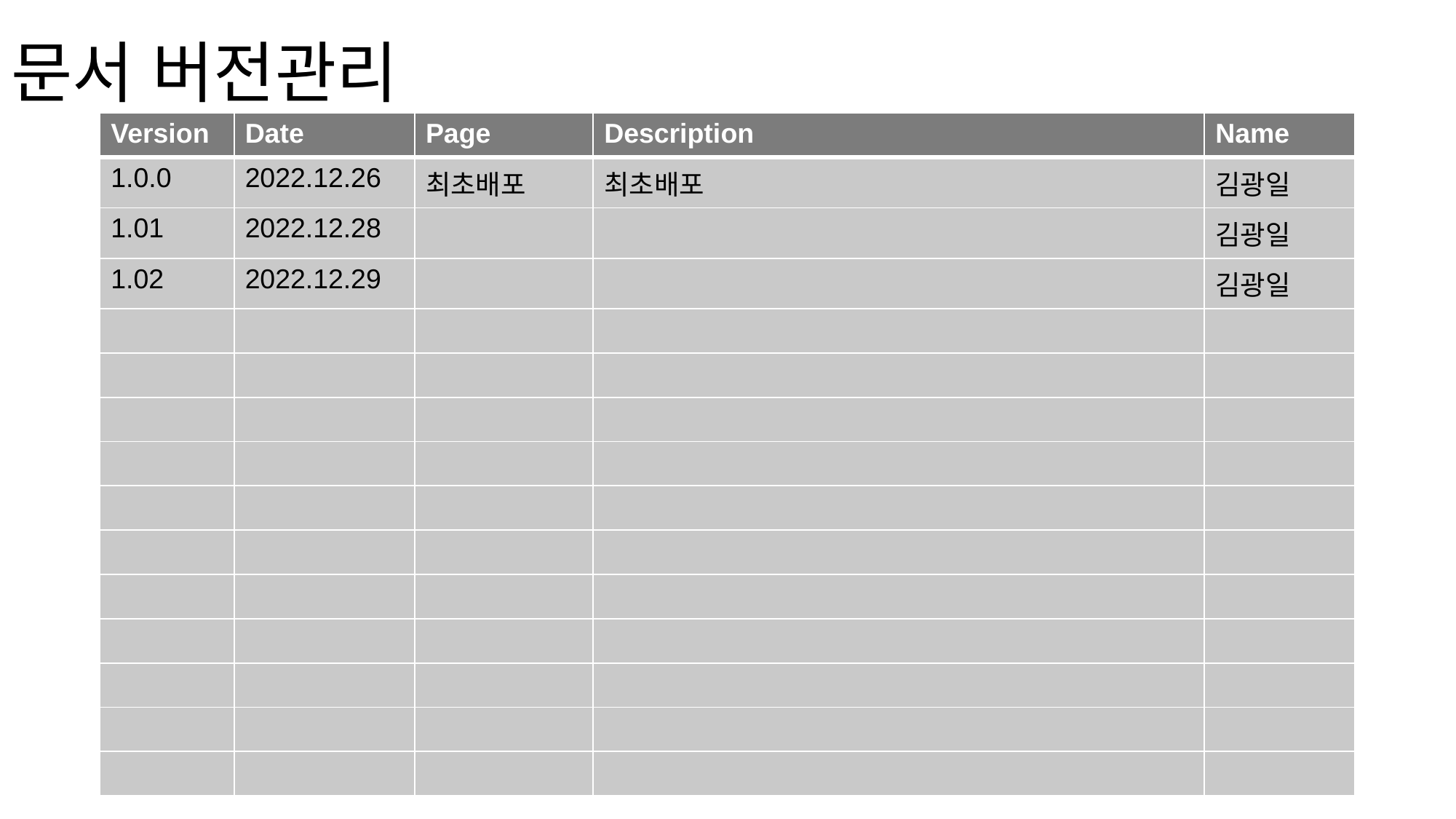

# 문서 버전관리
| Version | Date | Page | Description | Name |
| --- | --- | --- | --- | --- |
| 1.0.0 | 2022.12.26 | 최초배포 | 최초배포 | 김광일 |
| 1.01 | 2022.12.28 |  |  | 김광일 |
| 1.02 | 2022.12.29 |  |  | 김광일 |
|  |  |  |  |  |
|  |  |  |  |  |
|  |  |  |  |  |
|  |  |  |  |  |
|  |  |  |  |  |
|  |  |  |  |  |
|  |  |  |  |  |
|  |  |  |  |  |
|  |  |  |  |  |
|  |  |  |  |  |
|  |  |  |  |  |